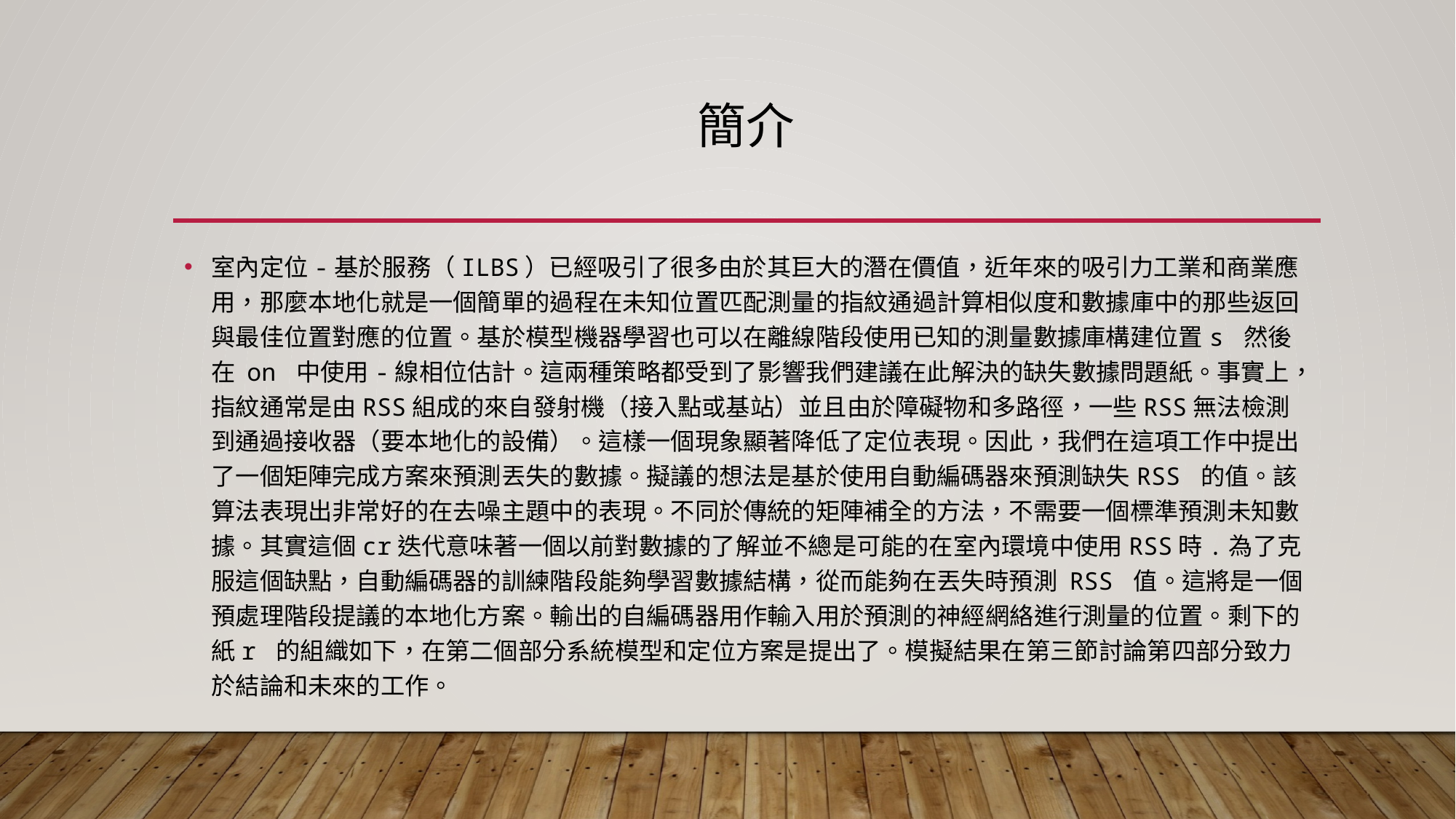

# 簡介
室內定位-基於服務（ILBS）已經吸引了很多由於其巨大的潛在價值，近年來的吸引力工業和商業應用，那麼本地化就是一個簡單的過程在未知位置匹配測量的指紋通過計算相似度和數據庫中的那些返回與最佳位置對應的位置。基於模型機器學習也可以在離線階段使用已知的測量數據庫構建位置s 然後在 on 中使用-線相位估計。這兩種策略都受到了影響我們建議在此解決的缺失數據問題紙。事實上，指紋通常是由RSS組成的來自發射機（接入點或基站）並且由於障礙物和多路徑，一些RSS無法檢測到通過接收器（要本地化的設備）。這樣一個現象顯著降低了定位表現。因此，我們在這項工作中提出了一個矩陣完成方案來預測丟失的數據。擬議的想法是基於使用自動編碼器來預測缺失RSS 的值。該算法表現出非常好的在去噪主題中的表現。不同於傳統的矩陣補全的方法，不需要一個標準預測未知數據。其實這個cr迭代意味著一個以前對數據的了解並不總是可能的在室內環境中使用RSS時.為了克服這個缺點，自動編碼器的訓練階段能夠學習數據結構，從而能夠在丟失時預測 RSS 值。這將是一個預處理階段提議的本地化方案。輸出的自編碼器用作輸入用於預測的神經網絡進行測量的位置。剩下的紙r 的組織如下，在第二個部分系統模型和定位方案是提出了。模擬結果在第三節討論第四部分致力於結論和未來的工作。